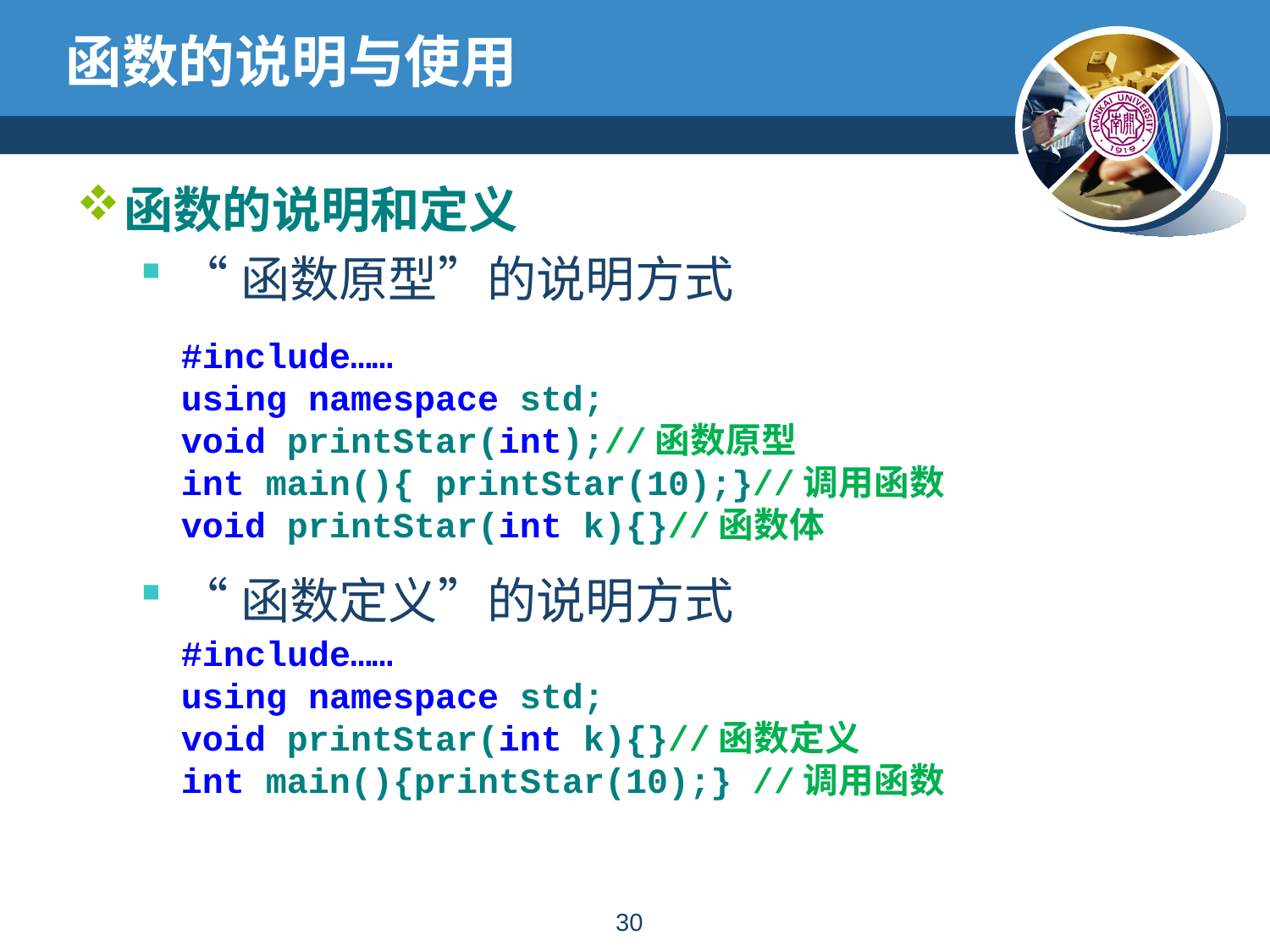

# 函数的说明与使用
函数的说明和定义
“函数原型”的说明方式

“函数定义”的说明方式
#include……
using namespace std;
void printStar(int);//函数原型
int main(){ printStar(10);}//调用函数
void printStar(int k){}//函数体
#include……
using namespace std;
void printStar(int k){}//函数定义
int main(){printStar(10);} //调用函数
30